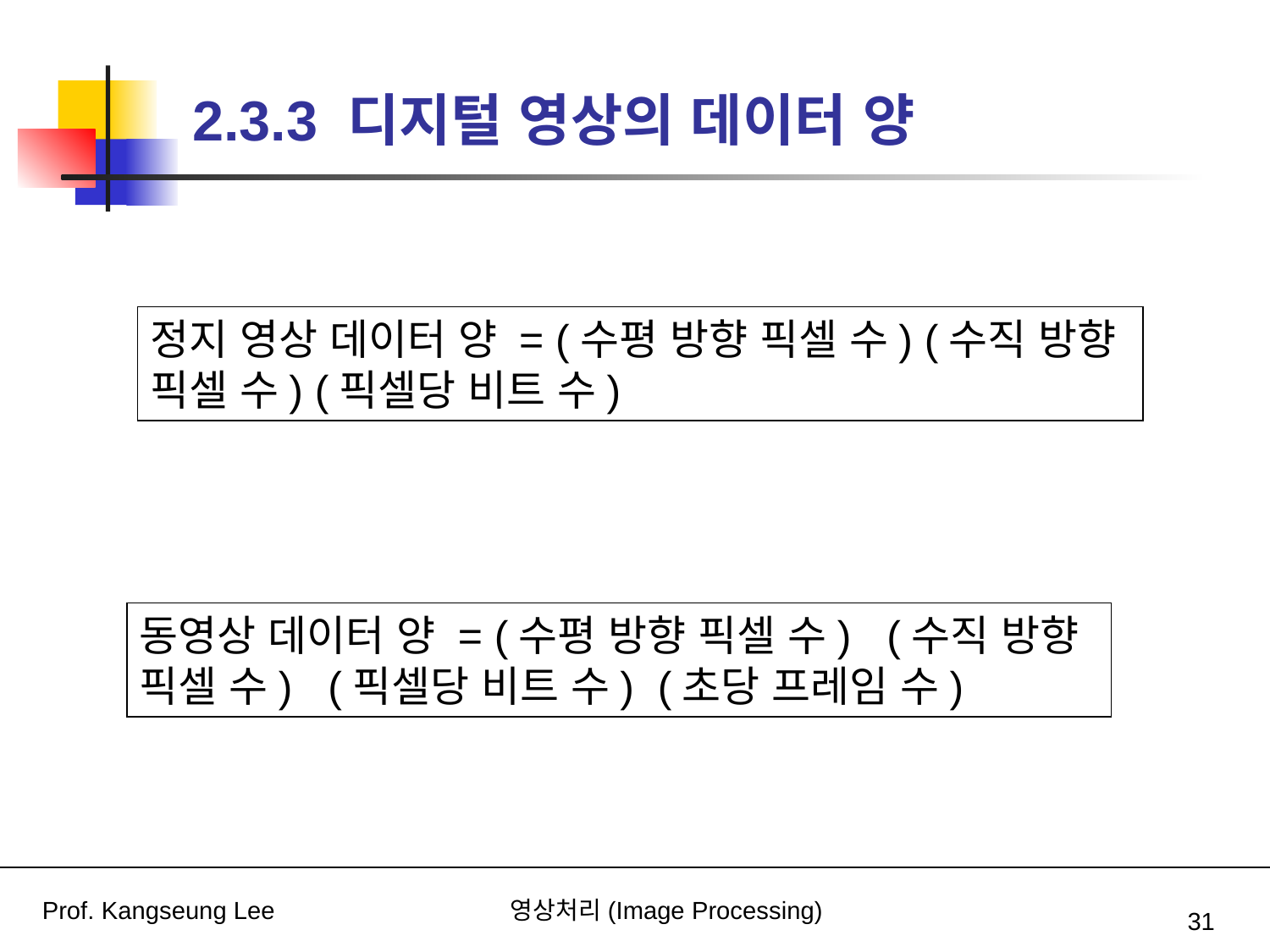

# 2.3.3 디지털 영상의 데이터 양
정지 영상 데이터 양 = (수평 방향 픽셀 수) (수직 방향 픽셀 수) (픽셀당 비트 수)

동영상 데이터 양 = (수평 방향 픽셀 수)   (수직 방향 픽셀 수)   (픽셀당 비트 수)  (초당 프레임 수)
31

Prof. Kangseung Lee